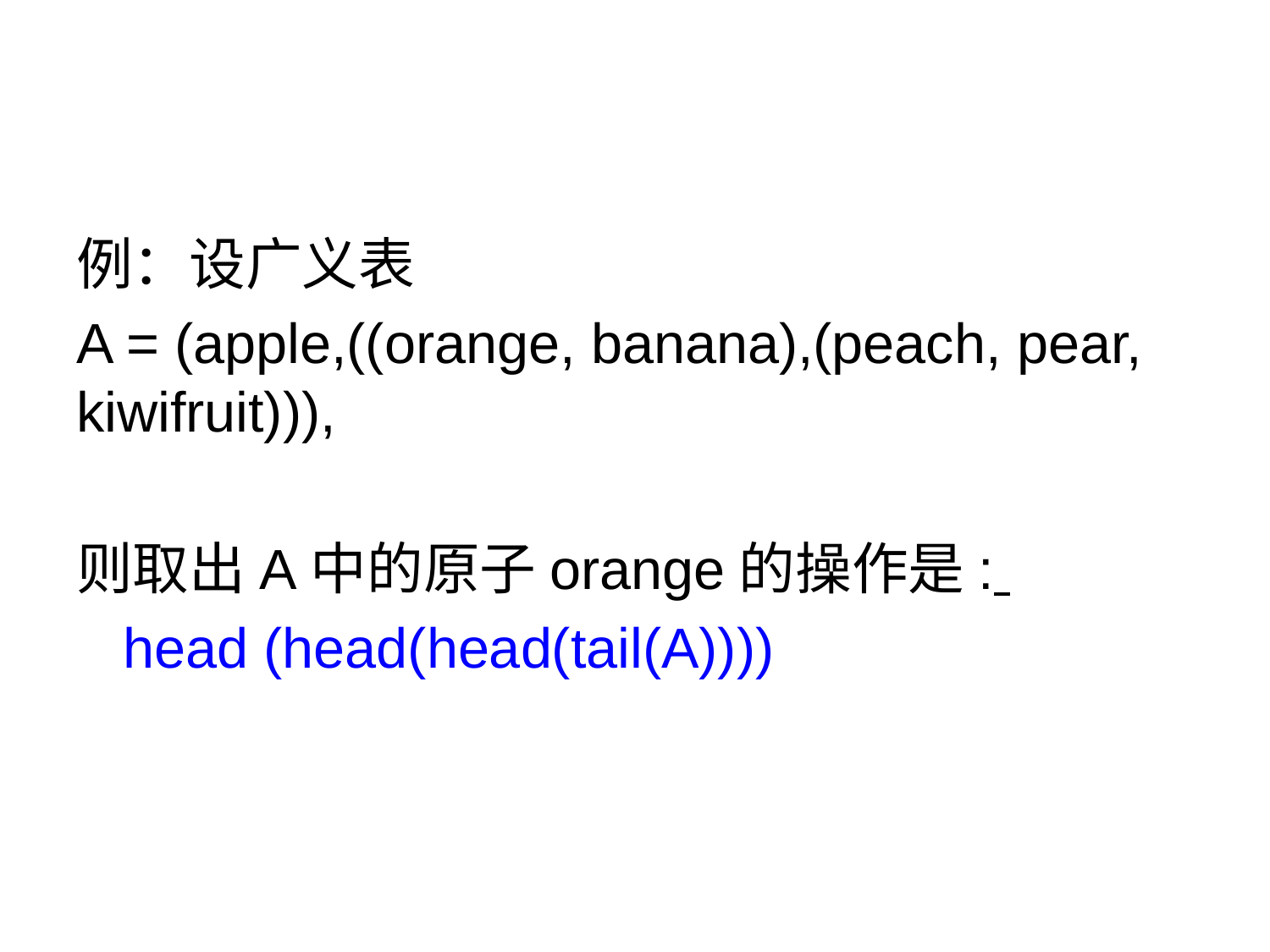

#
例：设广义表
A = (apple,((orange, banana),(peach, pear, kiwifruit))),

则取出A中的原子orange的操作是:
   head (head(head(tail(A))))